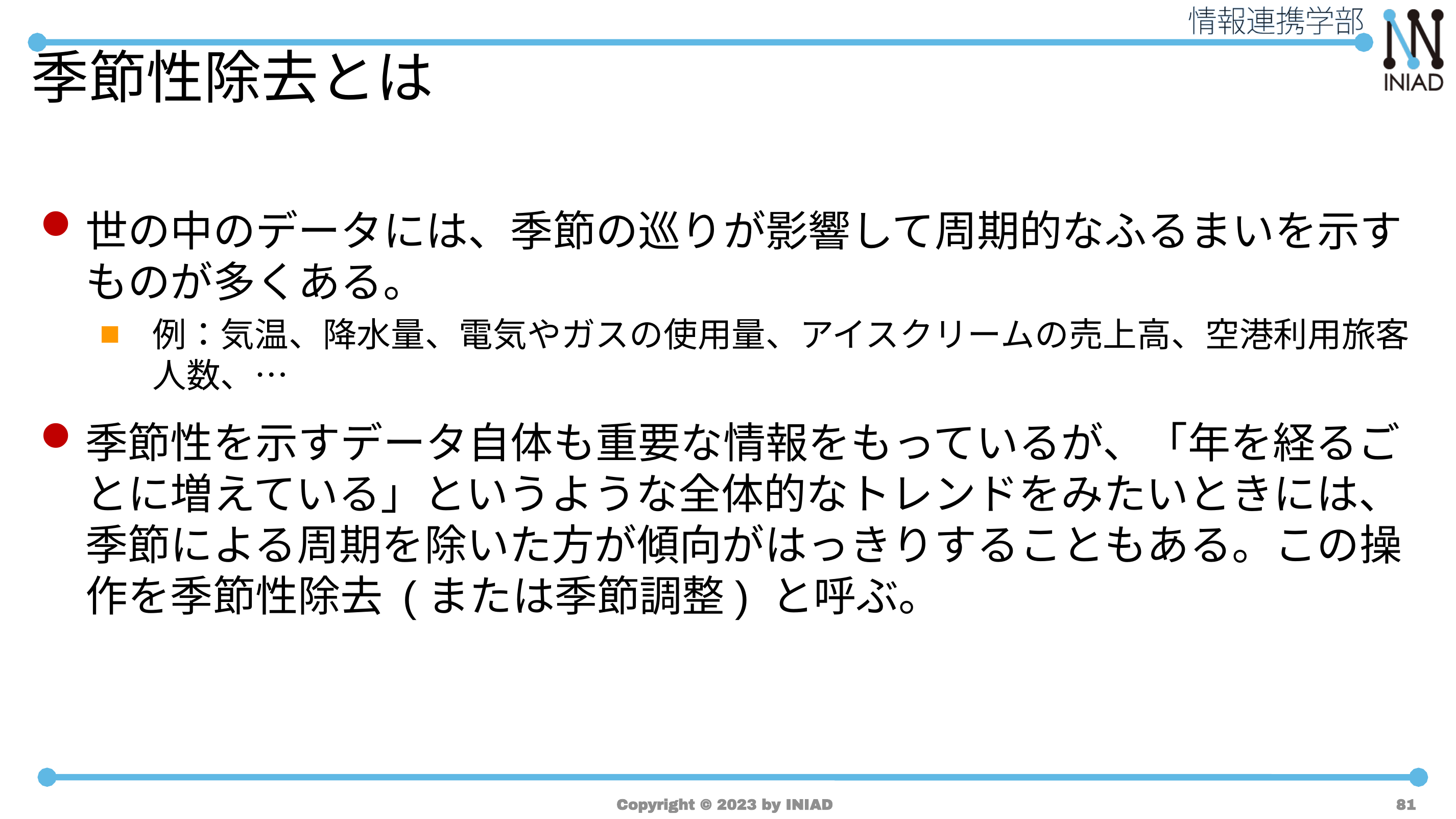

# 季節性除去とは
世の中のデータには、季節の巡りが影響して周期的なふるまいを示すものが多くある。
例：気温、降水量、電気やガスの使用量、アイスクリームの売上高、空港利用旅客人数、…
季節性を示すデータ自体も重要な情報をもっているが、「年を経るごとに増えている」というような全体的なトレンドをみたいときには、季節による周期を除いた方が傾向がはっきりすることもある。この操作を季節性除去 (または季節調整) と呼ぶ。
Copyright © 2023 by INIAD
81